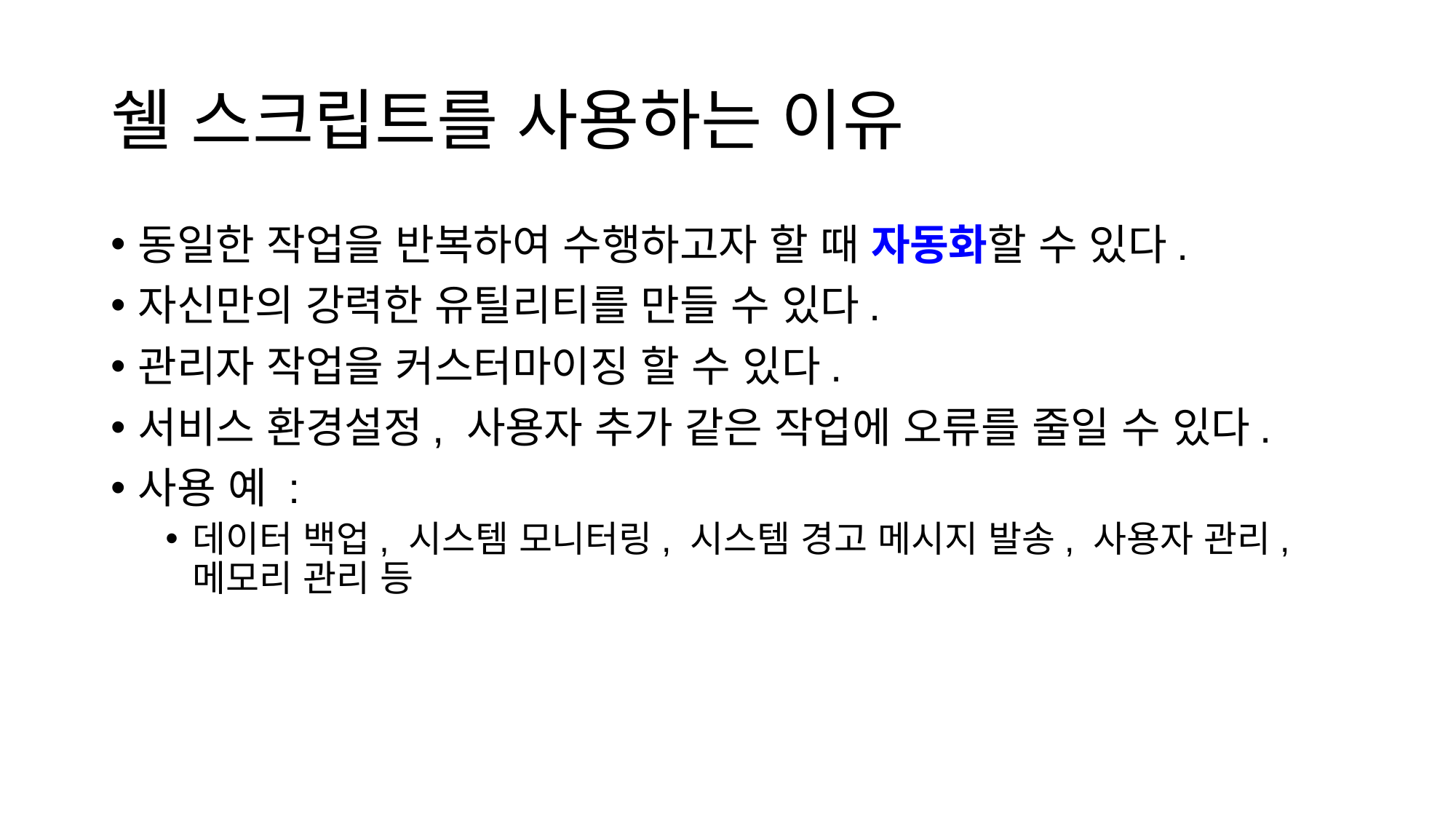

# 쉘 스크립트를 사용하는 이유
동일한 작업을 반복하여 수행하고자 할 때 자동화할 수 있다.
자신만의 강력한 유틸리티를 만들 수 있다.
관리자 작업을 커스터마이징 할 수 있다.
서비스 환경설정, 사용자 추가 같은 작업에 오류를 줄일 수 있다.
사용 예 :
데이터 백업, 시스템 모니터링, 시스템 경고 메시지 발송, 사용자 관리, 메모리 관리 등